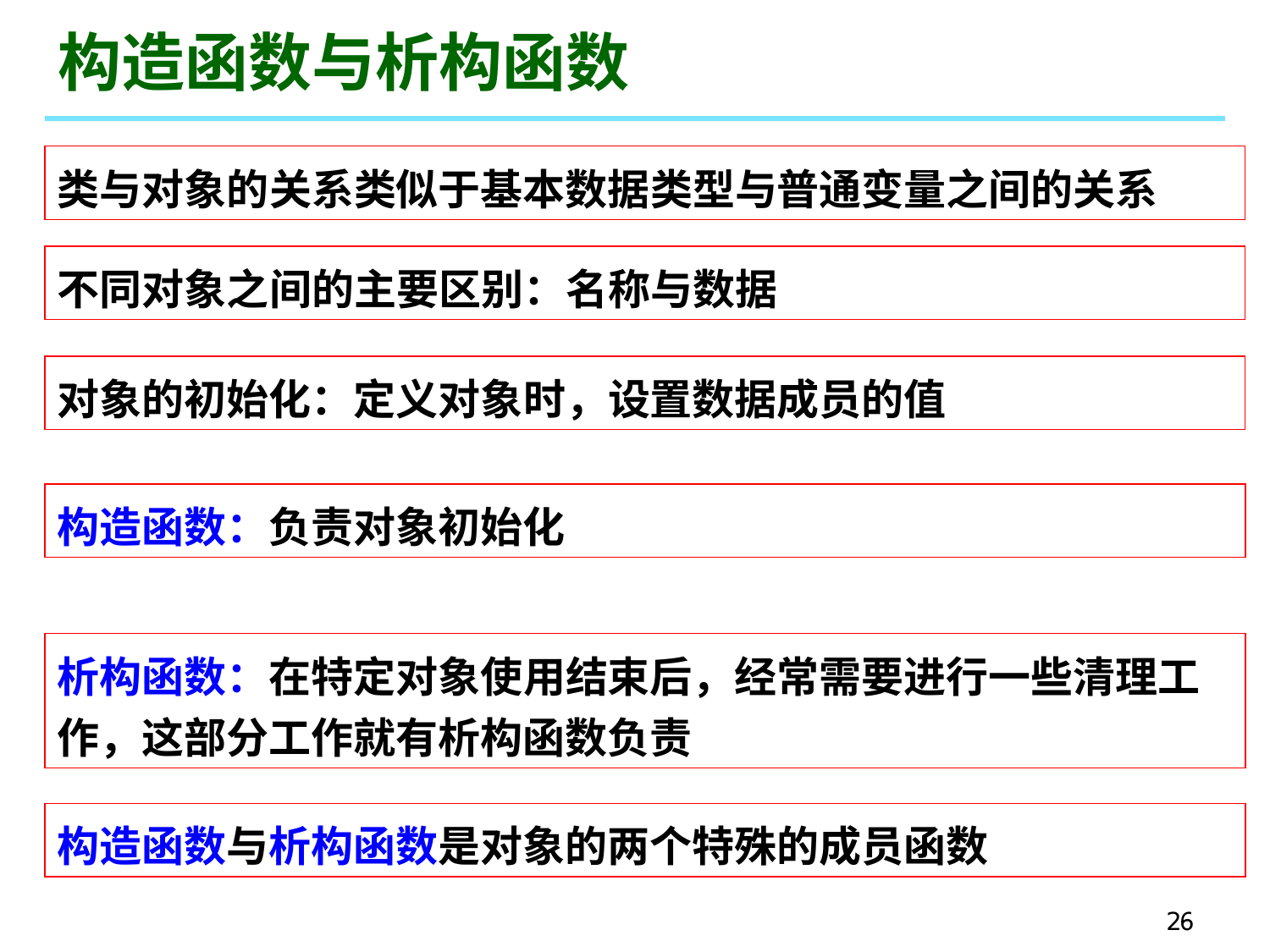

# 构造函数与析构函数
类与对象的关系类似于基本数据类型与普通变量之间的关系
不同对象之间的主要区别：名称与数据
对象的初始化：定义对象时，设置数据成员的值
构造函数：负责对象初始化
析构函数：在特定对象使用结束后，经常需要进行一些清理工作，这部分工作就有析构函数负责
构造函数与析构函数是对象的两个特殊的成员函数
26